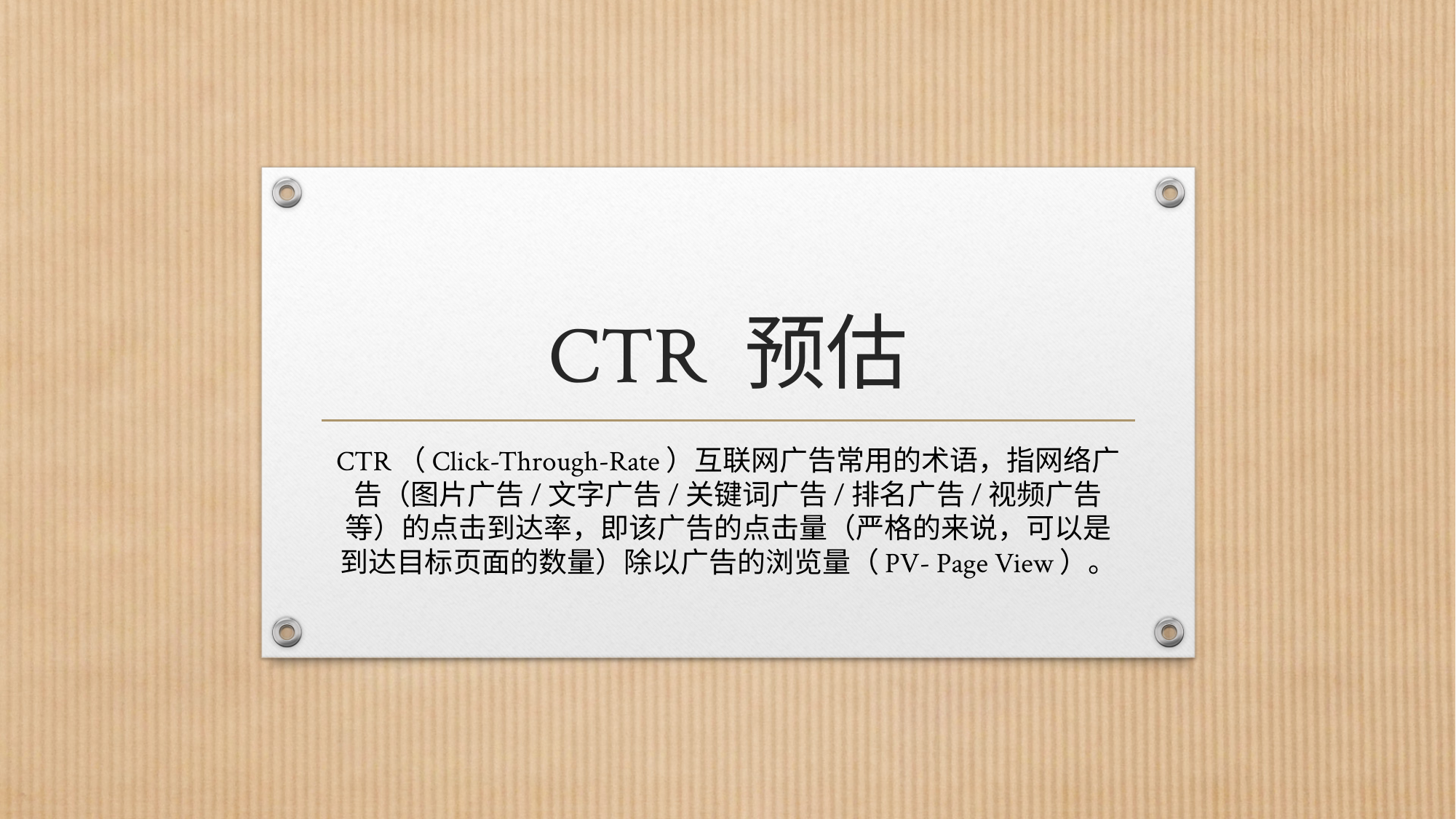

# CTR 预估
CTR（Click-Through-Rate）互联网广告常用的术语，指网络广告（图片广告/文字广告/关键词广告/排名广告/视频广告等）的点击到达率，即该广告的点击量（严格的来说，可以是到达目标页面的数量）除以广告的浏览量（PV- Page View）。